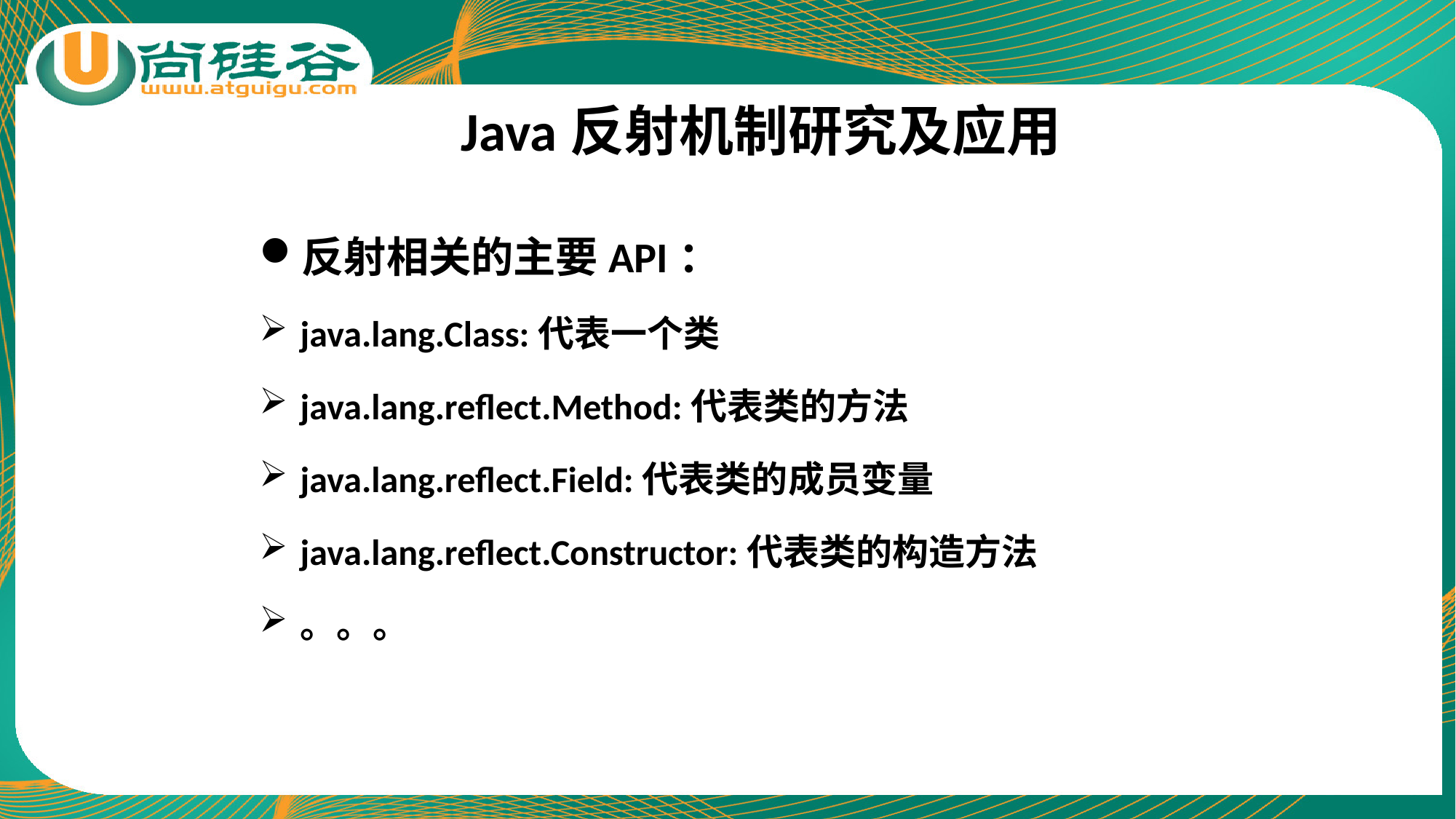

# Java反射机制研究及应用
反射相关的主要API：
java.lang.Class:代表一个类
java.lang.reflect.Method:代表类的方法
java.lang.reflect.Field:代表类的成员变量
java.lang.reflect.Constructor:代表类的构造方法
。。。